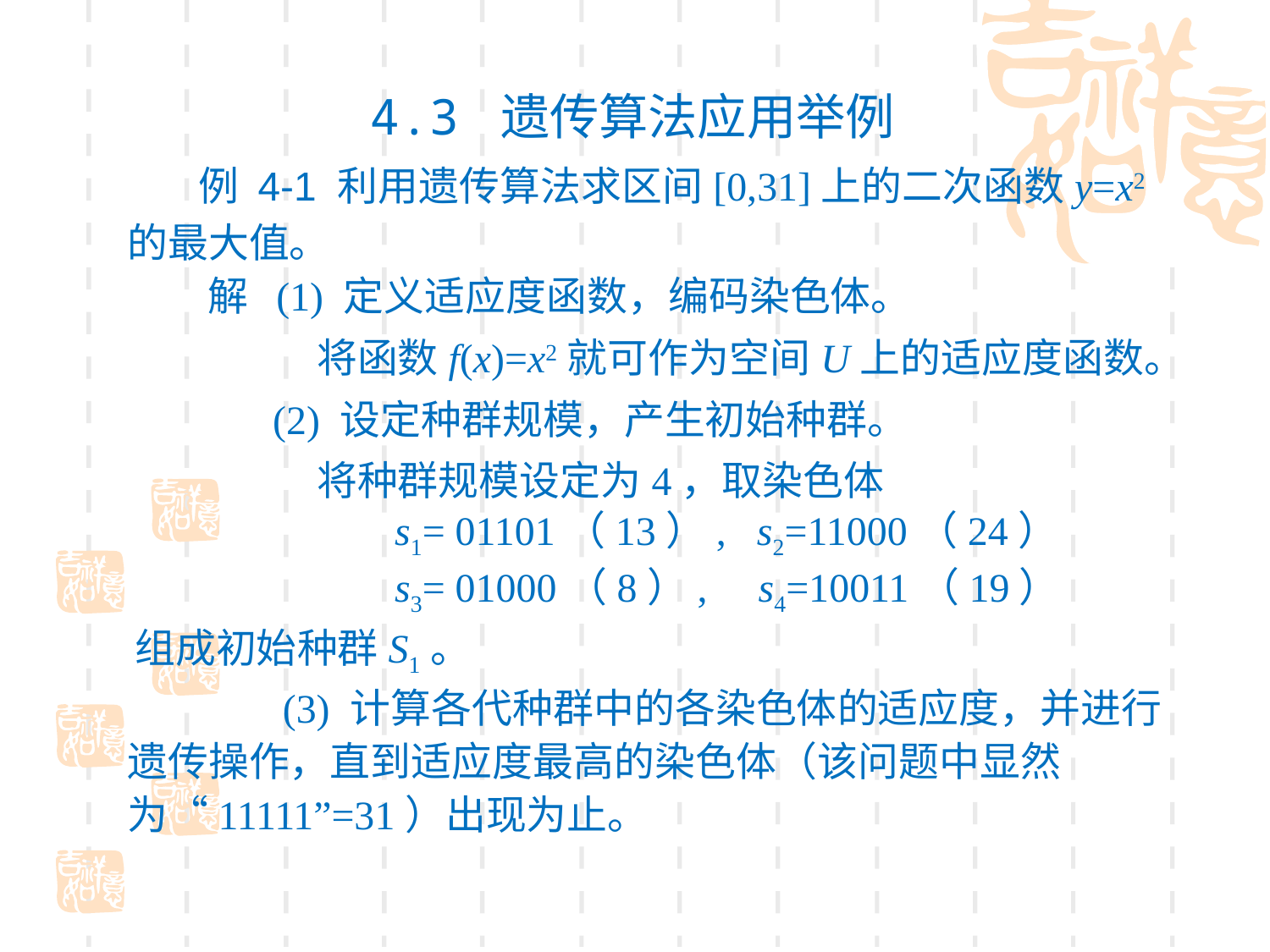

4.3 遗传算法应用举例
            例 4-1 利用遗传算法求区间[0,31]上的二次函数y=x2的最大值。
             解  (1) 定义适应度函数，编码染色体。
                         将函数f(x)=x2就可作为空间U上的适应度函数。
                   (2) 设定种群规模，产生初始种群。
                         将种群规模设定为4，取染色体
                               s1= 01101（13）,   s2=11000（24）
                               s3= 01000（8）,     s4=10011（19）
     组成初始种群S1。
                    (3) 计算各代种群中的各染色体的适应度，并进行遗传操作，直到适应度最高的染色体（该问题中显然为“11111”=31）出现为止。